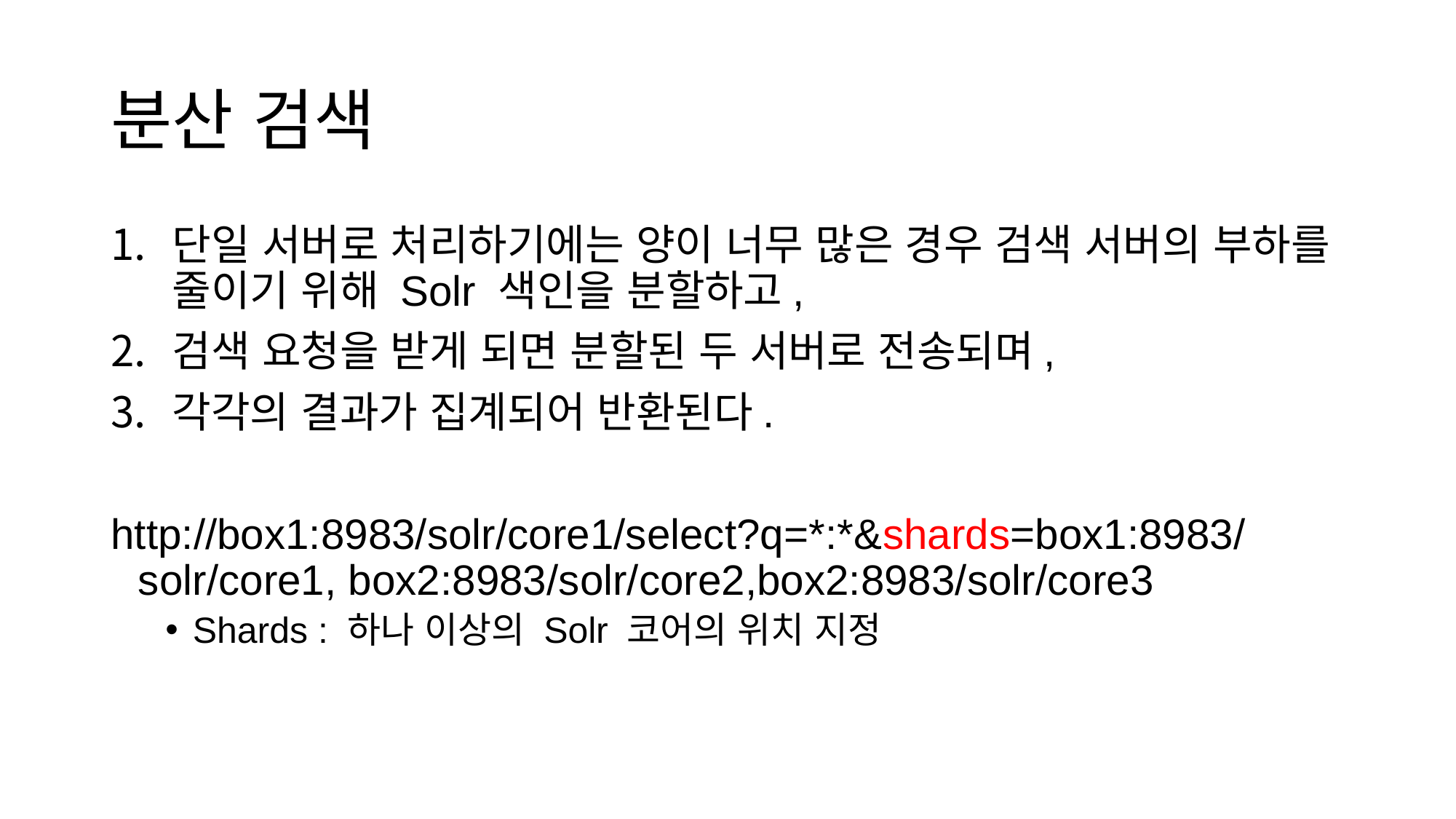

# 분산 검색
단일 서버로 처리하기에는 양이 너무 많은 경우 검색 서버의 부하를 줄이기 위해 Solr 색인을 분할하고,
검색 요청을 받게 되면 분할된 두 서버로 전송되며,
각각의 결과가 집계되어 반환된다.

http://box1:8983/solr/core1/select?q=*:*&shards=box1:8983/solr/core1, box2:8983/solr/core2,box2:8983/solr/core3
Shards : 하나 이상의 Solr 코어의 위치 지정